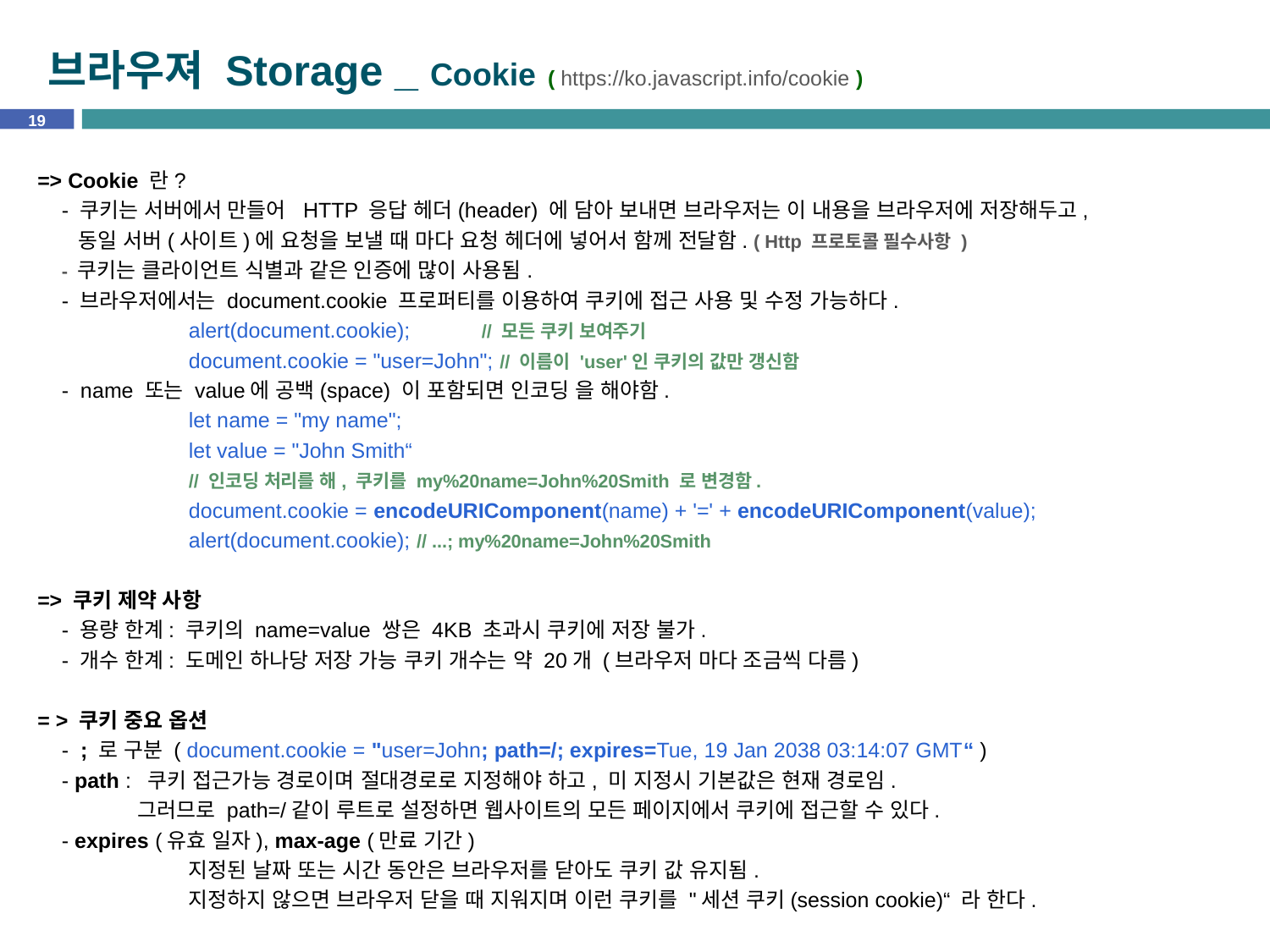

# 브라우져 Storage _ Cookie ( https://ko.javascript.info/cookie )
19
=> Cookie 란?
- 쿠키는 서버에서 만들어  HTTP 응답 헤더(header) 에 담아 보내면 브라우저는 이 내용을 브라우저에 저장해두고,
  동일 서버(사이트)에 요청을 보낼 때 마다 요청 헤더에 넣어서 함께 전달함. ( Http 프로토콜 필수사항 )
- 쿠키는 클라이언트 식별과 같은 인증에 많이 사용됨.
- 브라우저에서는 document.cookie 프로퍼티를 이용하여 쿠키에 접근 사용 및 수정 가능하다.
	alert(document.cookie);            // 모든 쿠키 보여주기
	document.cookie = "user=John"; // 이름이 'user'인 쿠키의 값만 갱신함
-  name 또는 value에 공백(space) 이 포함되면 인코딩 을 해야함.
	let name = "my name";
	let value = "John Smith“
	// 인코딩 처리를 해, 쿠키를 my%20name=John%20Smith 로 변경함.
	document.cookie = encodeURIComponent(name) + '=' + encodeURIComponent(value);
	alert(document.cookie); // ...; my%20name=John%20Smith
=> 쿠키 제약 사항
- 용량 한계: 쿠키의 name=value 쌍은 4KB 초과시 쿠키에 저장 불가.
- 개수 한계: 도메인 하나당 저장 가능 쿠키 개수는 약 20개 (브라우저 마다 조금씩 다름)
​= > 쿠키 중요 옵션
-  ; 로 구분 ( document.cookie = "user=John; path=/; expires=Tue, 19 Jan 2038 03:14:07 GMT“ )
- path :  쿠키 접근가능 경로이며 절대경로로 지정해야 하고, 미 지정시 기본값은 현재 경로임.
            그러므로 path=/같이 루트로 설정하면 웹사이트의 모든 페이지에서 쿠키에 접근할 수 있다.
- expires (유효 일자), max-age (만료 기간)
	지정된 날짜 또는 시간 동안은 브라우저를 닫아도 쿠키 값 유지됨.
	지정하지 않으면 브라우저 닫을 때 지워지며 이런 쿠키를 "세션 쿠키(session cookie)“ 라 한다.